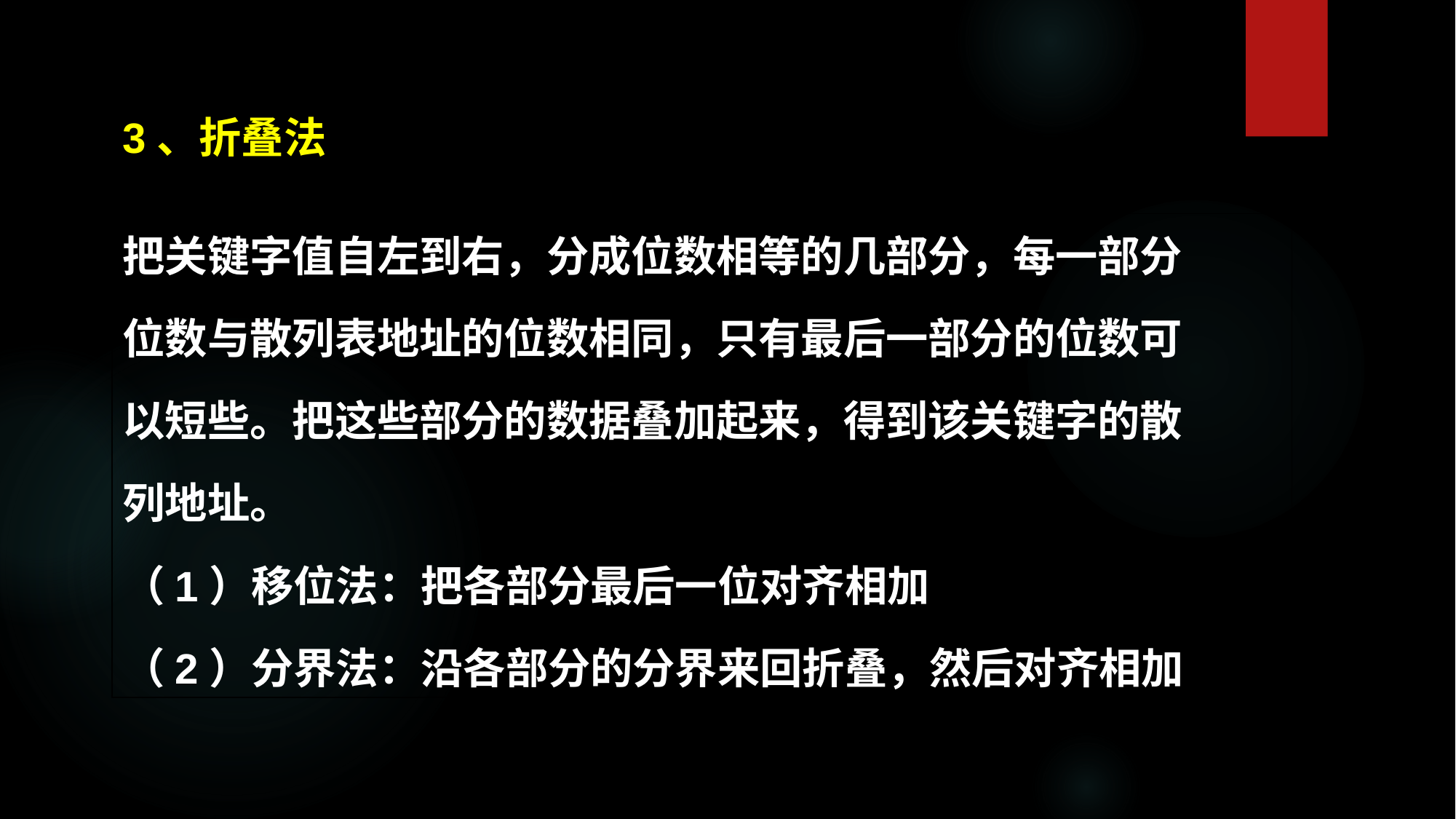

3、折叠法
把关键字值自左到右，分成位数相等的几部分，每一部分
位数与散列表地址的位数相同，只有最后一部分的位数可
以短些。把这些部分的数据叠加起来，得到该关键字的散
列地址。
（1）移位法：把各部分最后一位对齐相加
（2）分界法：沿各部分的分界来回折叠，然后对齐相加